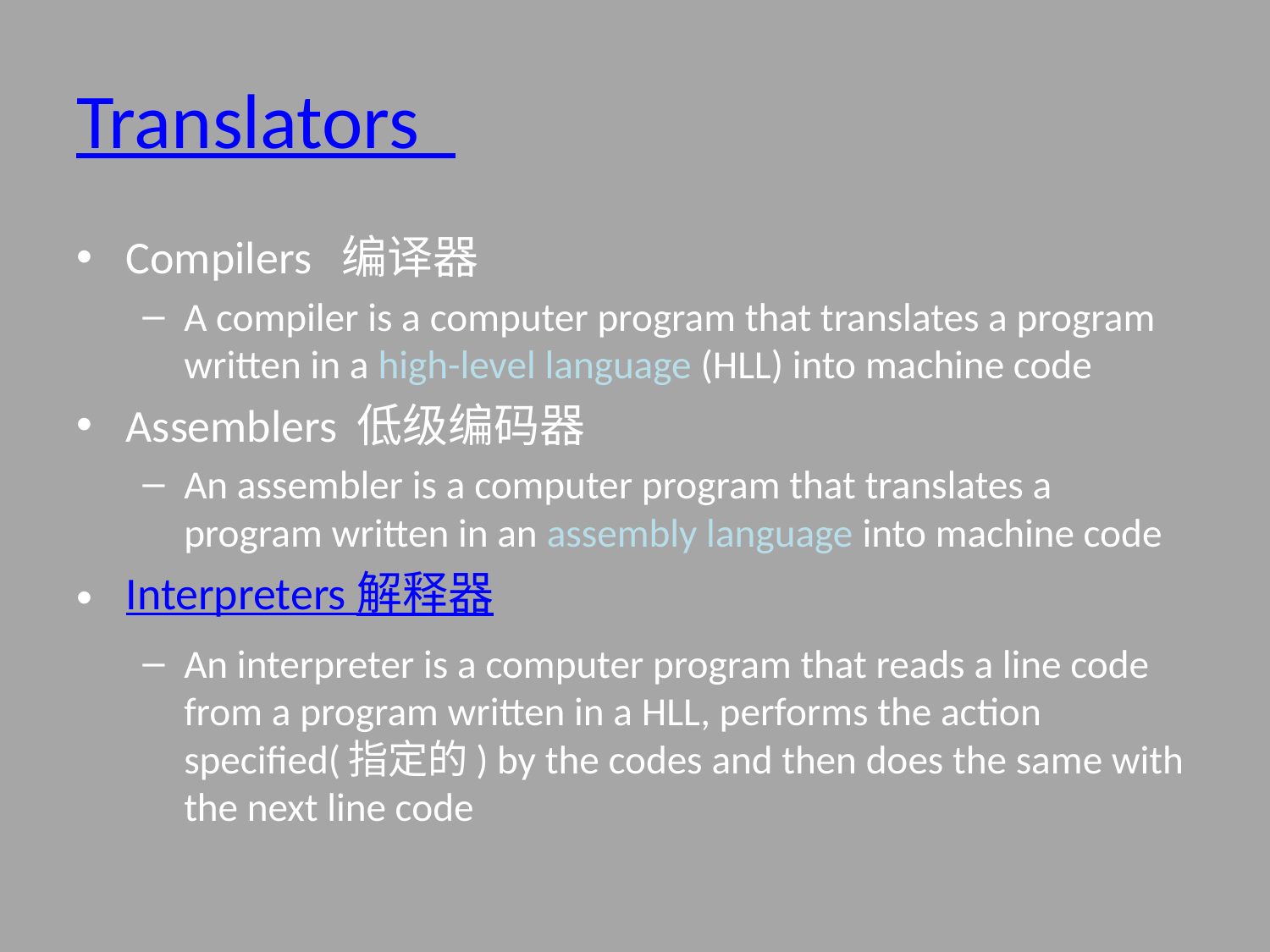

# Translators
Compilers  编译器
A compiler is a computer program that translates a program written in a high-level language (HLL) into machine code
Assemblers 低级编码器
An assembler is a computer program that translates a program written in an assembly language into machine code
Interpreters 解释器
An interpreter is a computer program that reads a line code from a program written in a HLL, performs the action specified(指定的) by the codes and then does the same with the next line code